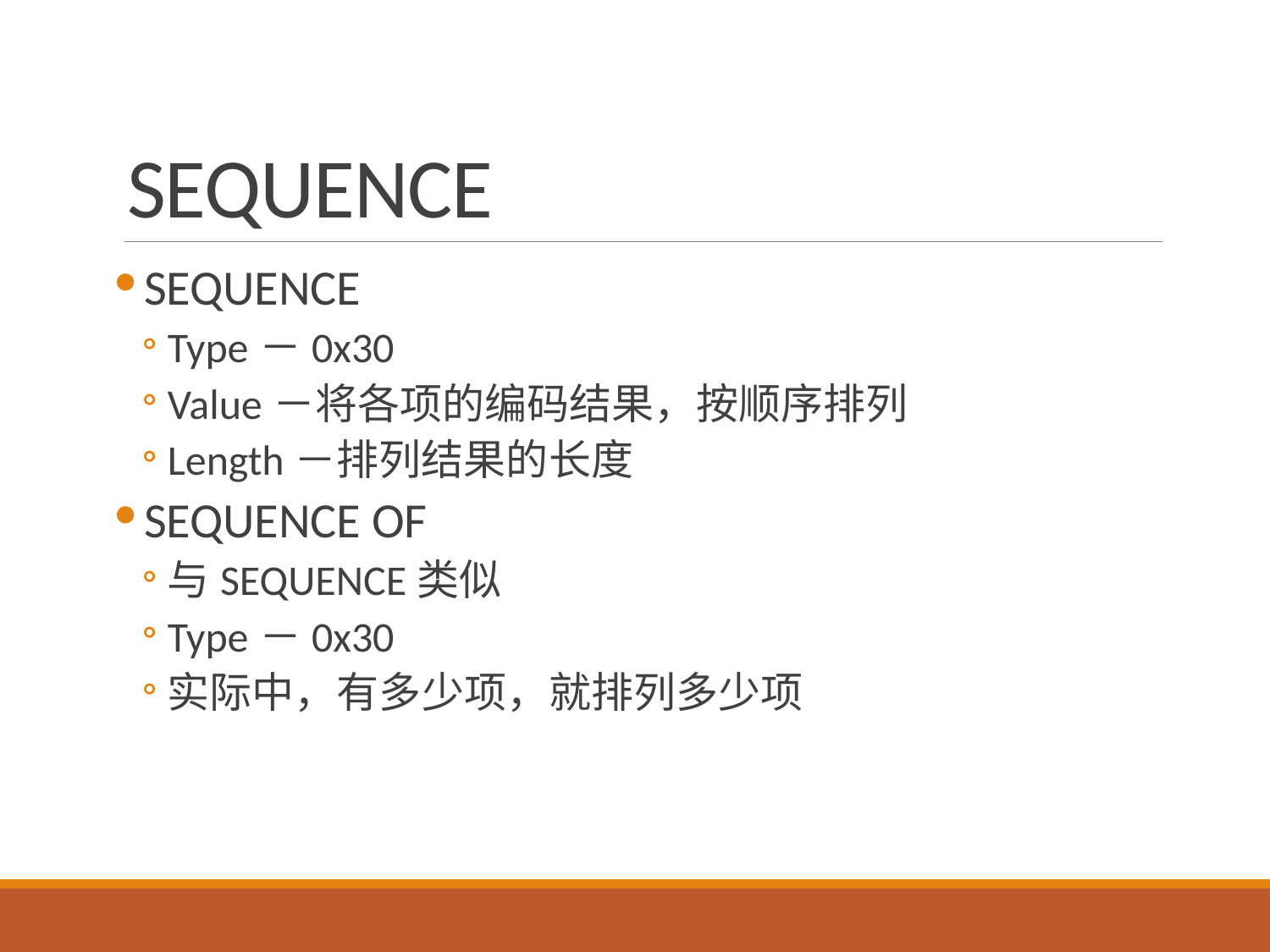

# SEQUENCE
SEQUENCE
Type－0x30
Value－将各项的编码结果，按顺序排列
Length－排列结果的长度
SEQUENCE OF
与SEQUENCE类似
Type－0x30
实际中，有多少项，就排列多少项
72